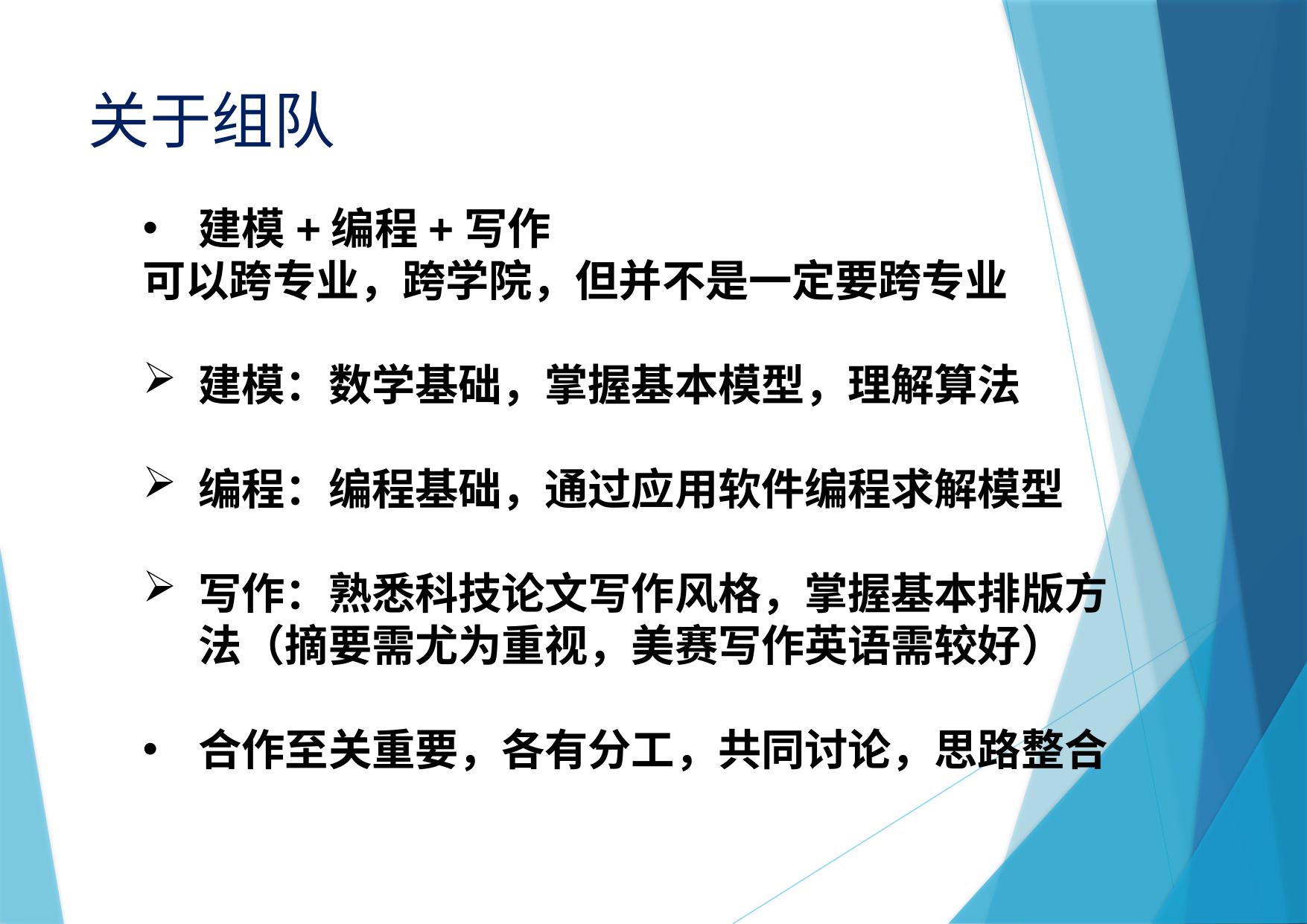

# 关于组队
建模+编程+写作
可以跨专业，跨学院，但并不是一定要跨专业

建模：数学基础，掌握基本模型，理解算法

编程：编程基础，通过应用软件编程求解模型

写作：熟悉科技论文写作风格，掌握基本排版方法（摘要需尤为重视，美赛写作英语需较好）

合作至关重要，各有分工，共同讨论，思路整合